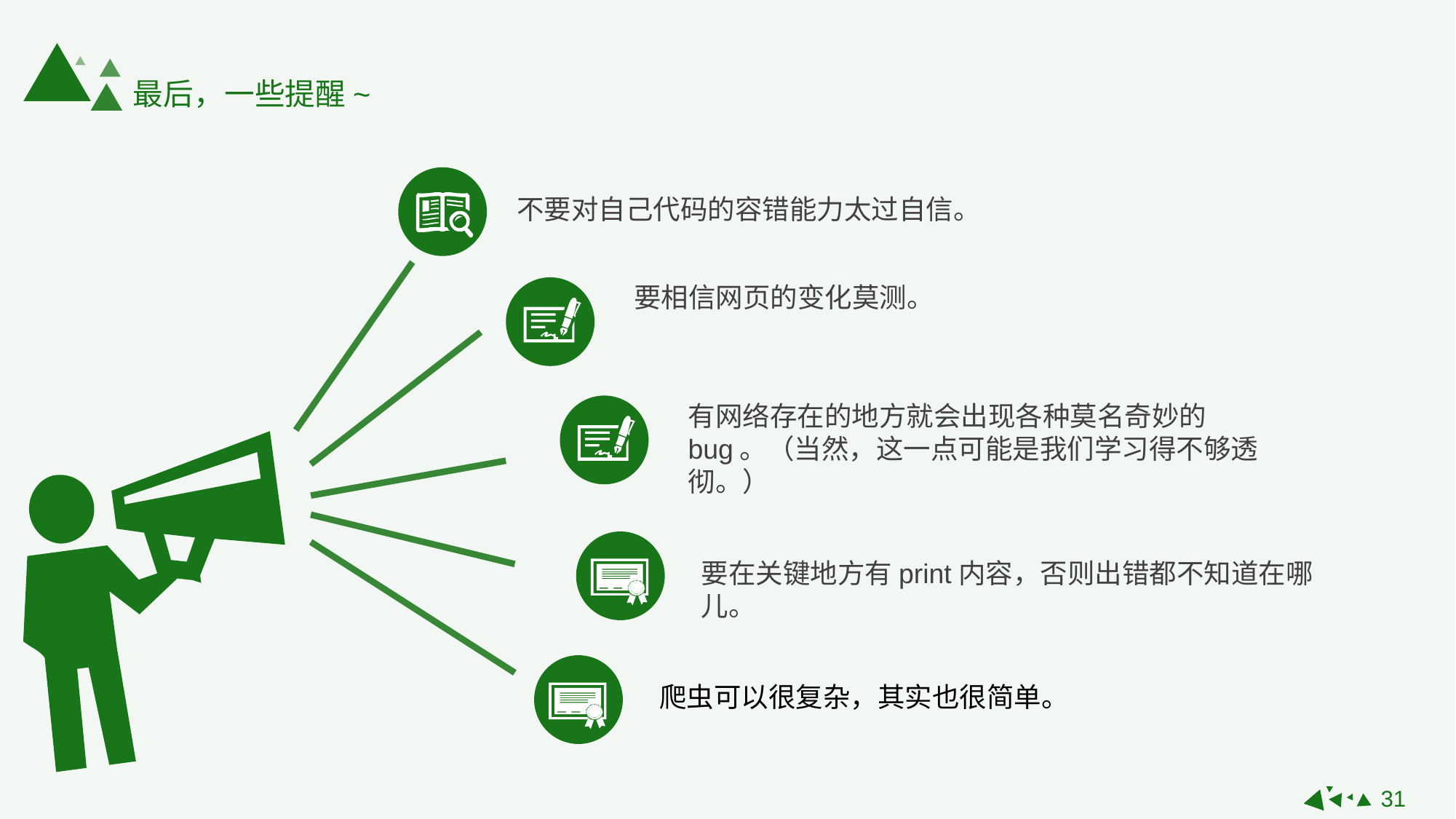

最后，一些提醒~

不要对自己代码的容错能力太过自信。
要相信网页的变化莫测。

有网络存在的地方就会出现各种莫名奇妙的bug。（当然，这一点可能是我们学习得不够透彻。）

要在关键地方有print内容，否则出错都不知道在哪儿。

爬虫可以很复杂，其实也很简单。
31